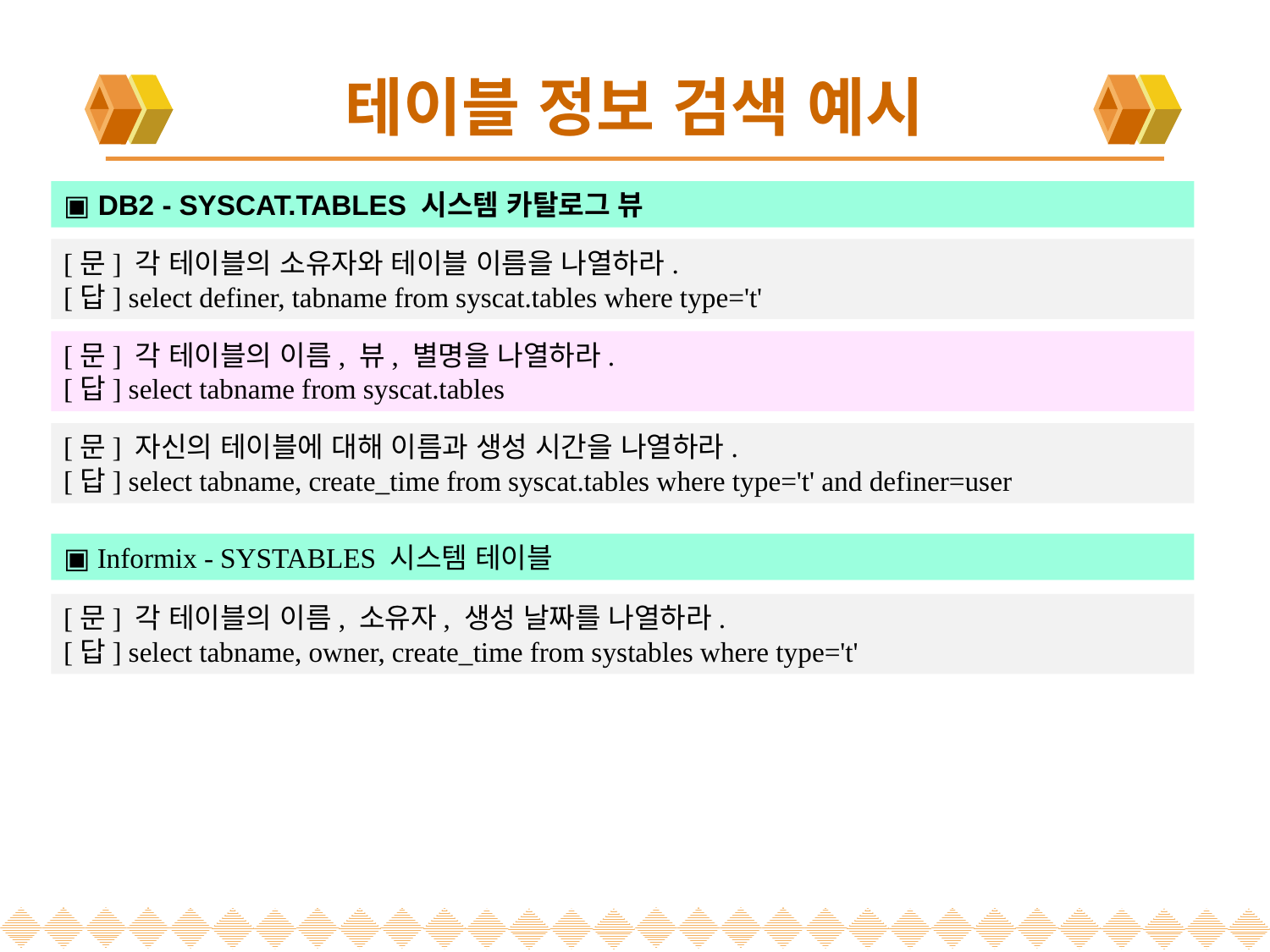

# 테이블 정보 검색 예시
▣ DB2 - SYSCAT.TABLES 시스템 카탈로그 뷰
[문] 각 테이블의 소유자와 테이블 이름을 나열하라.
[답] select definer, tabname from syscat.tables where type='t'
[문] 각 테이블의 이름, 뷰, 별명을 나열하라.
[답] select tabname from syscat.tables
[문] 자신의 테이블에 대해 이름과 생성 시간을 나열하라.
[답] select tabname, create_time from syscat.tables where type='t' and definer=user
▣ Informix - SYSTABLES 시스템 테이블
[문] 각 테이블의 이름, 소유자, 생성 날짜를 나열하라.
[답] select tabname, owner, create_time from systables where type='t'